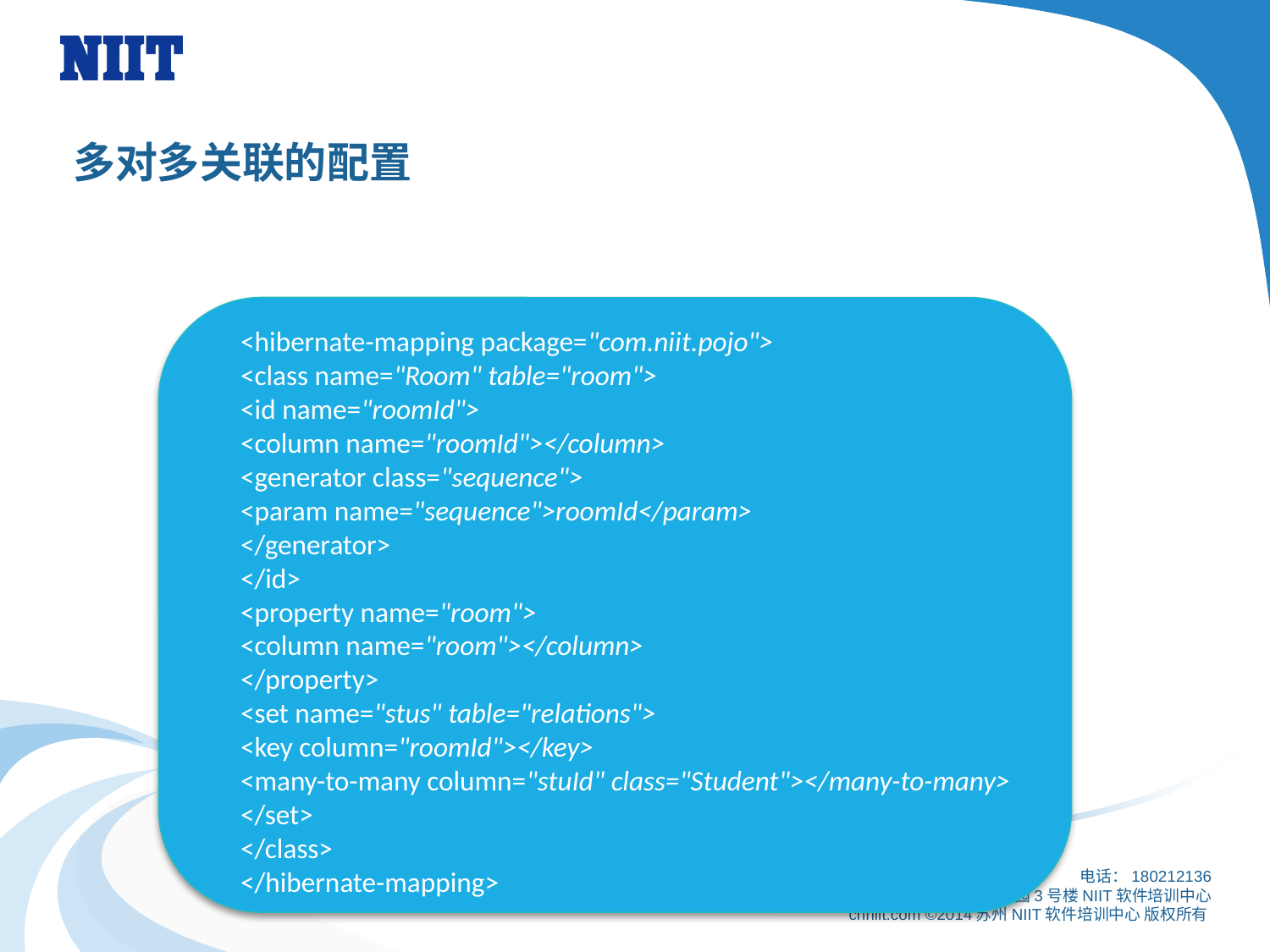

# 多对多关联的配置

<hibernate-mapping package="com.niit.pojo">
<class name="Room" table="room">
<id name="roomId">
<column name="roomId"></column>
<generator class="sequence">
<param name="sequence">roomId</param>
</generator>
</id>
<property name="room">
<column name="room"></column>
</property>
<set name="stus" table="relations">
<key column="roomId"></key>
<many-to-many column="stuId" class="Student"></many-to-many>
</set>
</class>
</hibernate-mapping>